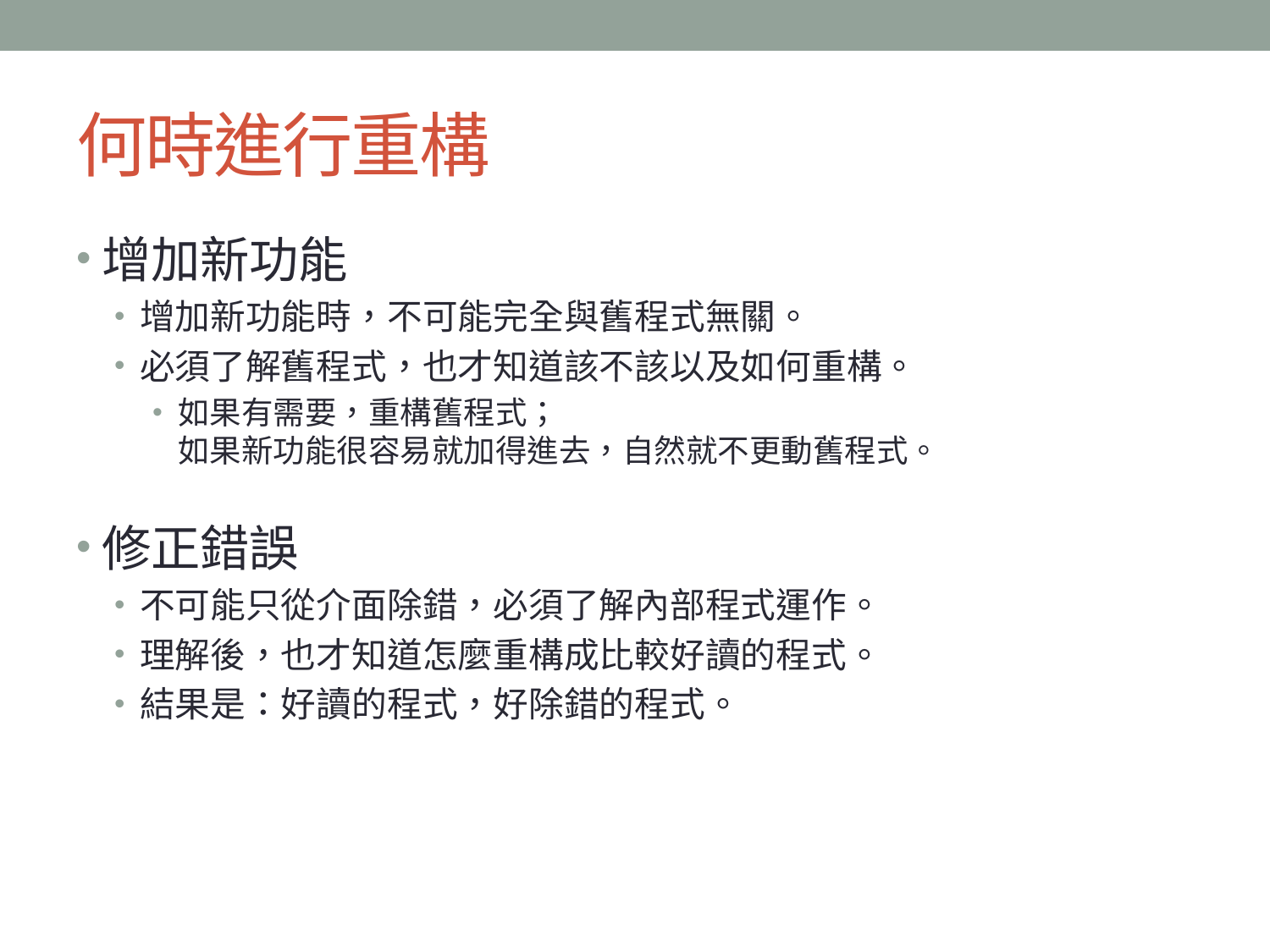

# 何時進行重構
增加新功能
增加新功能時，不可能完全與舊程式無關。
必須了解舊程式，也才知道該不該以及如何重構。
如果有需要，重構舊程式；
如果新功能很容易就加得進去，自然就不更動舊程式。
修正錯誤
不可能只從介面除錯，必須了解內部程式運作。
理解後，也才知道怎麼重構成比較好讀的程式。
結果是：好讀的程式，好除錯的程式。